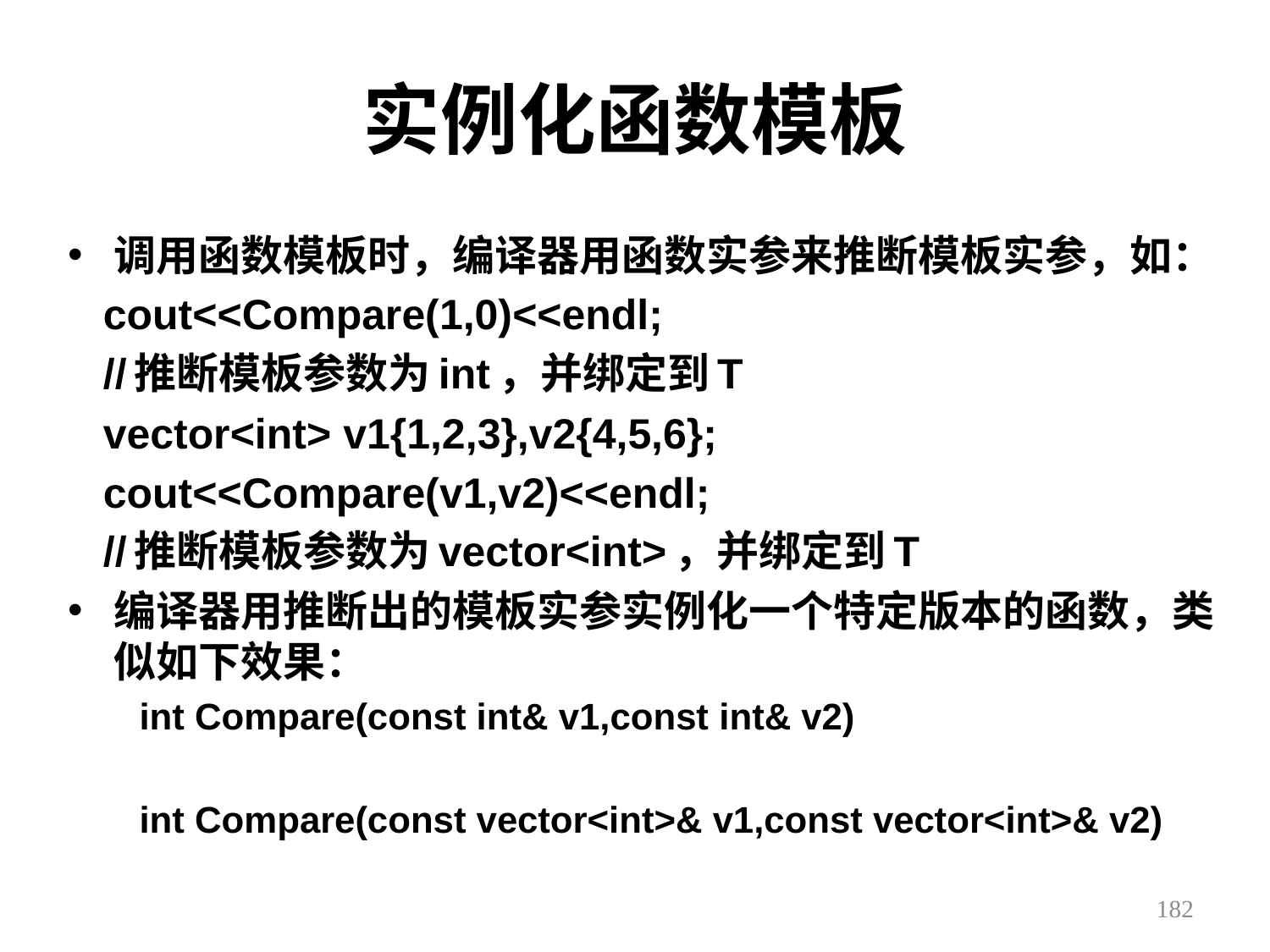

# 实例化函数模板
调用函数模板时，编译器用函数实参来推断模板实参，如：
   cout<<Compare(1,0)<<endl;
   //推断模板参数为int，并绑定到T
   vector<int> v1{1,2,3},v2{4,5,6};
   cout<<Compare(v1,v2)<<endl;
   //推断模板参数为vector<int>，并绑定到T
编译器用推断出的模板实参实例化一个特定版本的函数，类似如下效果：
 int Compare(const int& v1,const int& v2)

 int Compare(const vector<int>& v1,const vector<int>& v2)

182